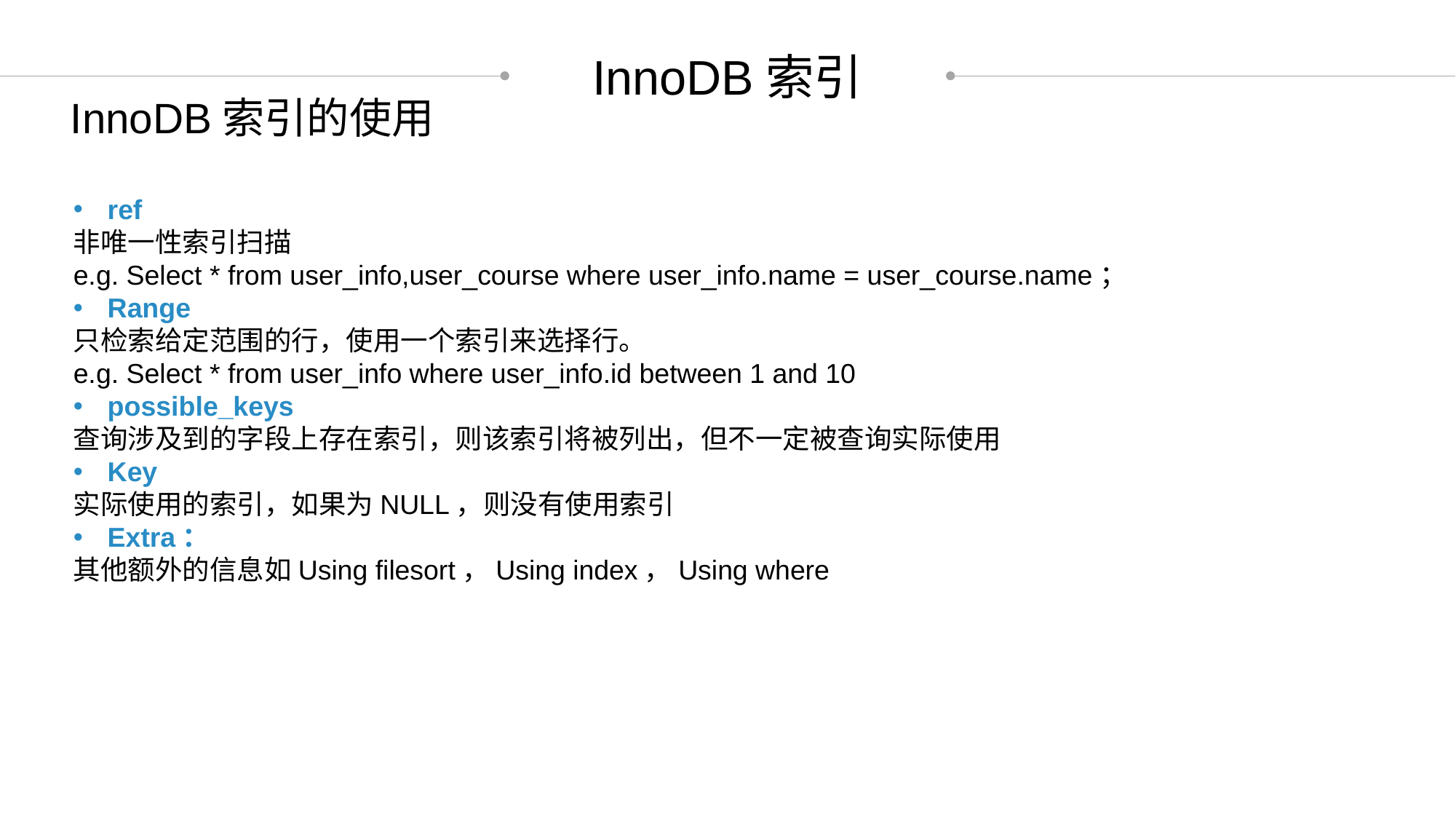

InnoDB索引
InnoDB索引的使用
ref
非唯一性索引扫描
e.g. Select * from user_info,user_course where user_info.name = user_course.name；
Range
只检索给定范围的行，使用一个索引来选择行。
e.g. Select * from user_info where user_info.id between 1 and 10
possible_keys
查询涉及到的字段上存在索引，则该索引将被列出，但不一定被查询实际使用
Key
实际使用的索引，如果为NULL，则没有使用索引
Extra：
其他额外的信息如Using filesort，Using index，Using where